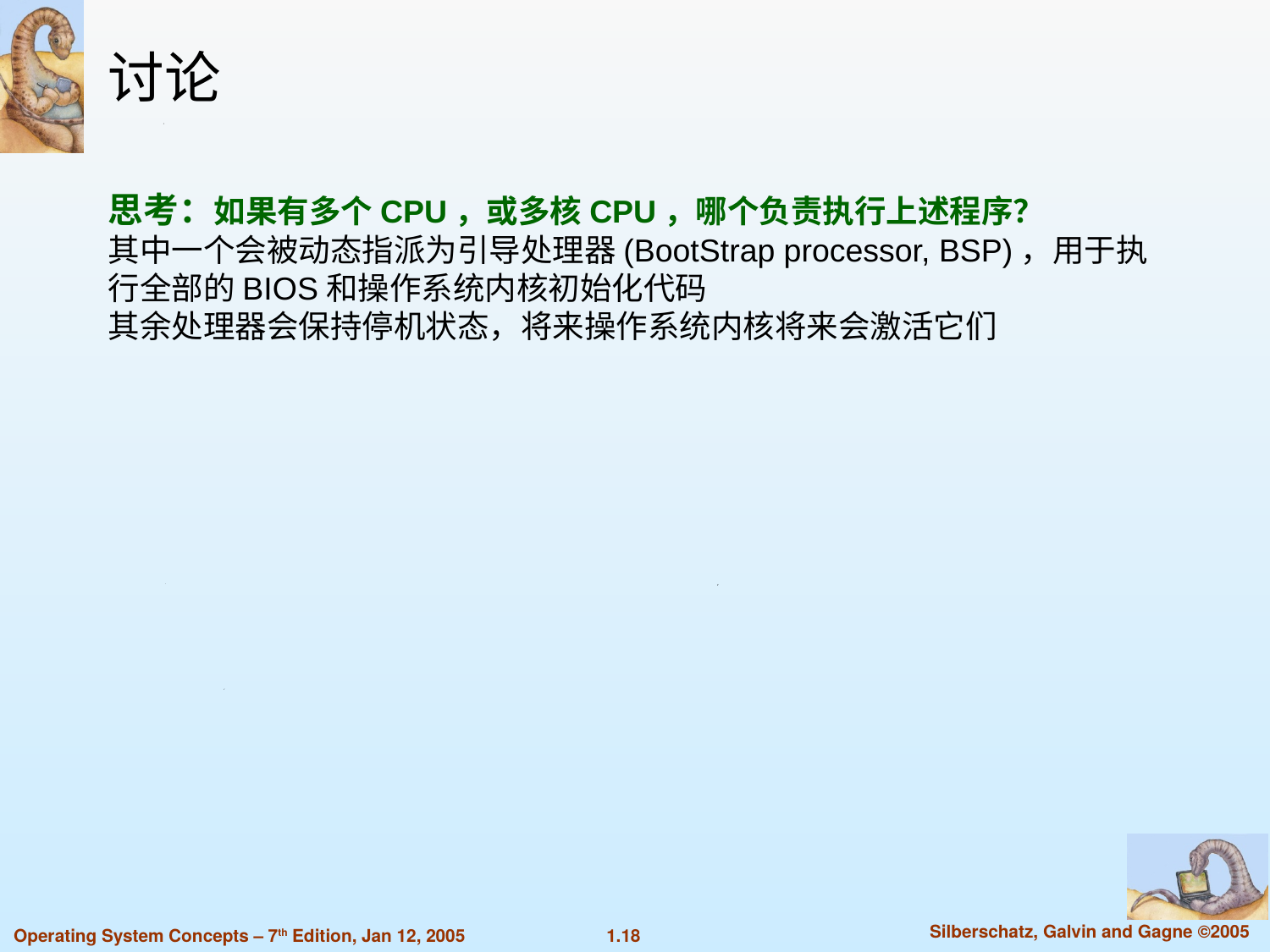

讨论
思考：如果有多个CPU，或多核CPU，哪个负责执行上述程序？
其中一个会被动态指派为引导处理器(BootStrap processor, BSP)，用于执行全部的BIOS和操作系统内核初始化代码
其余处理器会保持停机状态，将来操作系统内核将来会激活它们